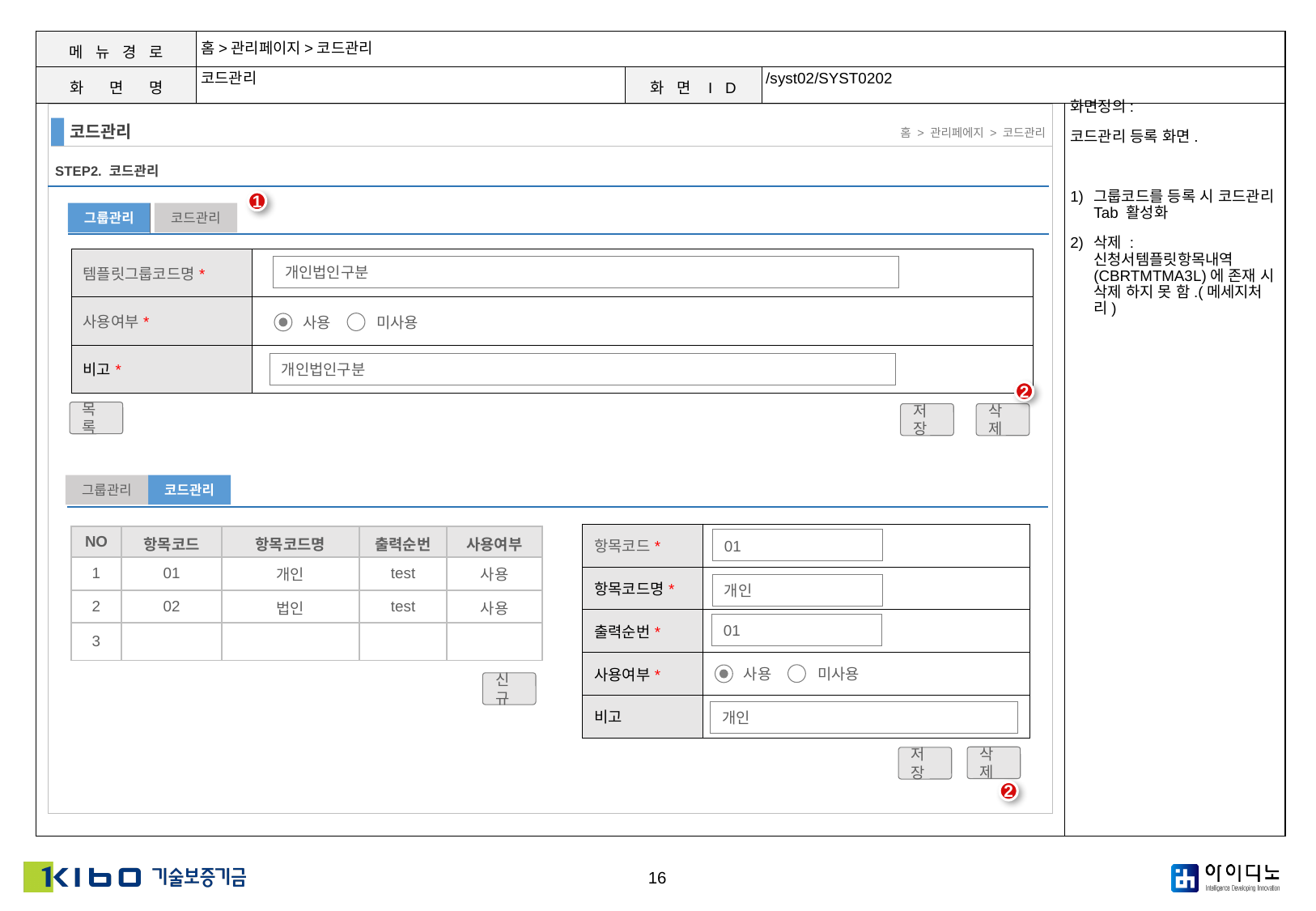

# 홈>관리페이지>코드관리
코드관리
/syst02/SYST0202
화면정의:
코드관리 등록 화면.

그룹코드를 등록 시 코드관리 Tab 활성화
삭제 : 신청서템플릿항목내역(CBRTMTMA3L)에 존재 시 삭제 하지 못 함.(메세지처리)

코드관리
홈 > 관리페에지 > 코드관리
STEP2. 코드관리
1
그룹관리
코드관리
| 템플릿그룹코드명\* |  |
| --- | --- |
| 사용여부\* |  |
| 비고\* |  |
개인법인구분
미사용

사용

개인법인구분
2
목록
저장
삭제
코드관리
그룹관리
| 항목코드\* |  |
| --- | --- |
| 항목코드명\* |  |
| 출력순번\* |  |
| 사용여부\* |  |
| 비고 |  |
| NO | 항목코드 | 항목코드명 | 출력순번 | 사용여부 |
| --- | --- | --- | --- | --- |
| 1 | 01 | 개인 | test | 사용 |
| 2 | 02 | 법인 | test | 사용 |
| 3 |  |  |  |  |
01
개인
01
미사용

사용

신규
개인
삭제
저장
2